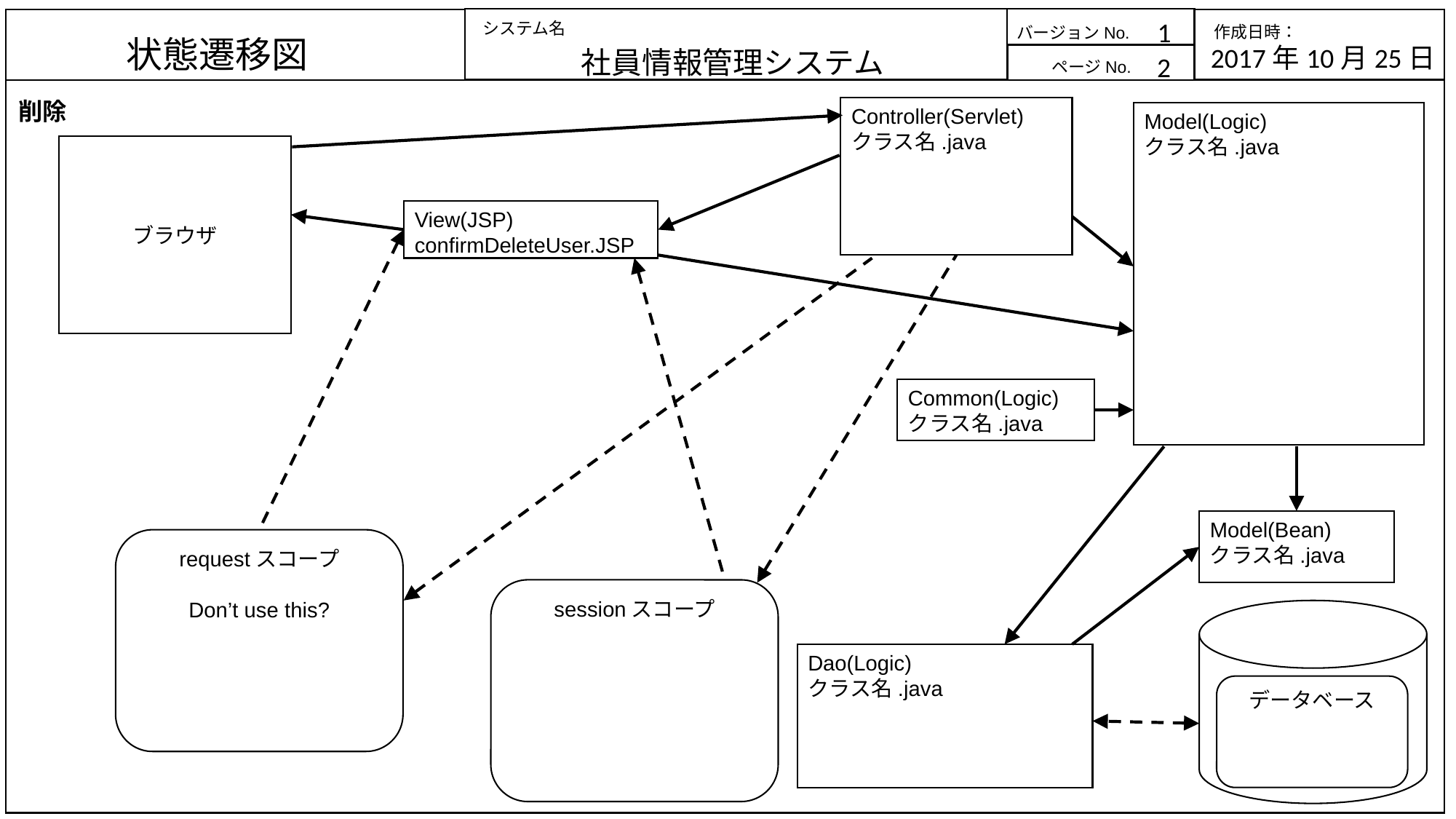

1
システム名
作成日時：
バージョンNo.
状態遷移図
2017年10月25日
社員情報管理システム
2
ページNo.
削除

Controller(Servlet)
クラス名.java
Model(Logic)
クラス名.java
ブラウザ
View(JSP)
confirmDeleteUser.JSP
Common(Logic)
クラス名.java

Model(Bean)
クラス名.java
requestスコープ

Don’t use this?
sessionスコープ

Dao(Logic)
クラス名.java

データベース